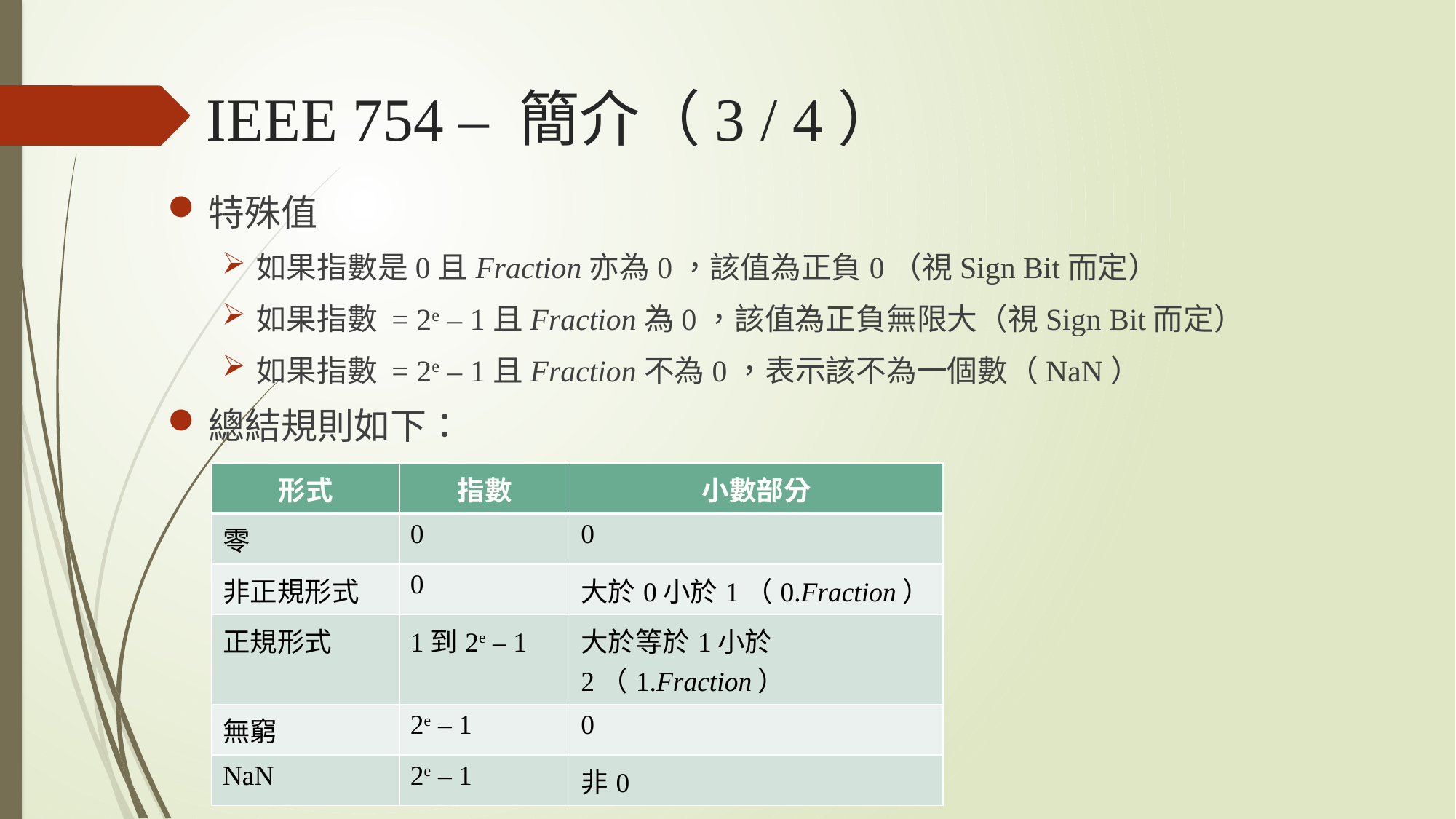

# IEEE 754 – 簡介（3 / 4）
特殊值
如果指數是0且Fraction亦為0，該值為正負0（視Sign Bit而定）
如果指數 = 2e – 1且Fraction為0，該值為正負無限大（視Sign Bit而定）
如果指數 = 2e – 1且Fraction不為0，表示該不為一個數（NaN）
總結規則如下：
| 形式 | 指數 | 小數部分 |
| --- | --- | --- |
| 零 | 0 | 0 |
| 非正規形式 | 0 | 大於0小於1（0.Fraction） |
| 正規形式 | 1到2e – 1 | 大於等於1小於2（1.Fraction） |
| 無窮 | 2e – 1 | 0 |
| NaN | 2e – 1 | 非0 |